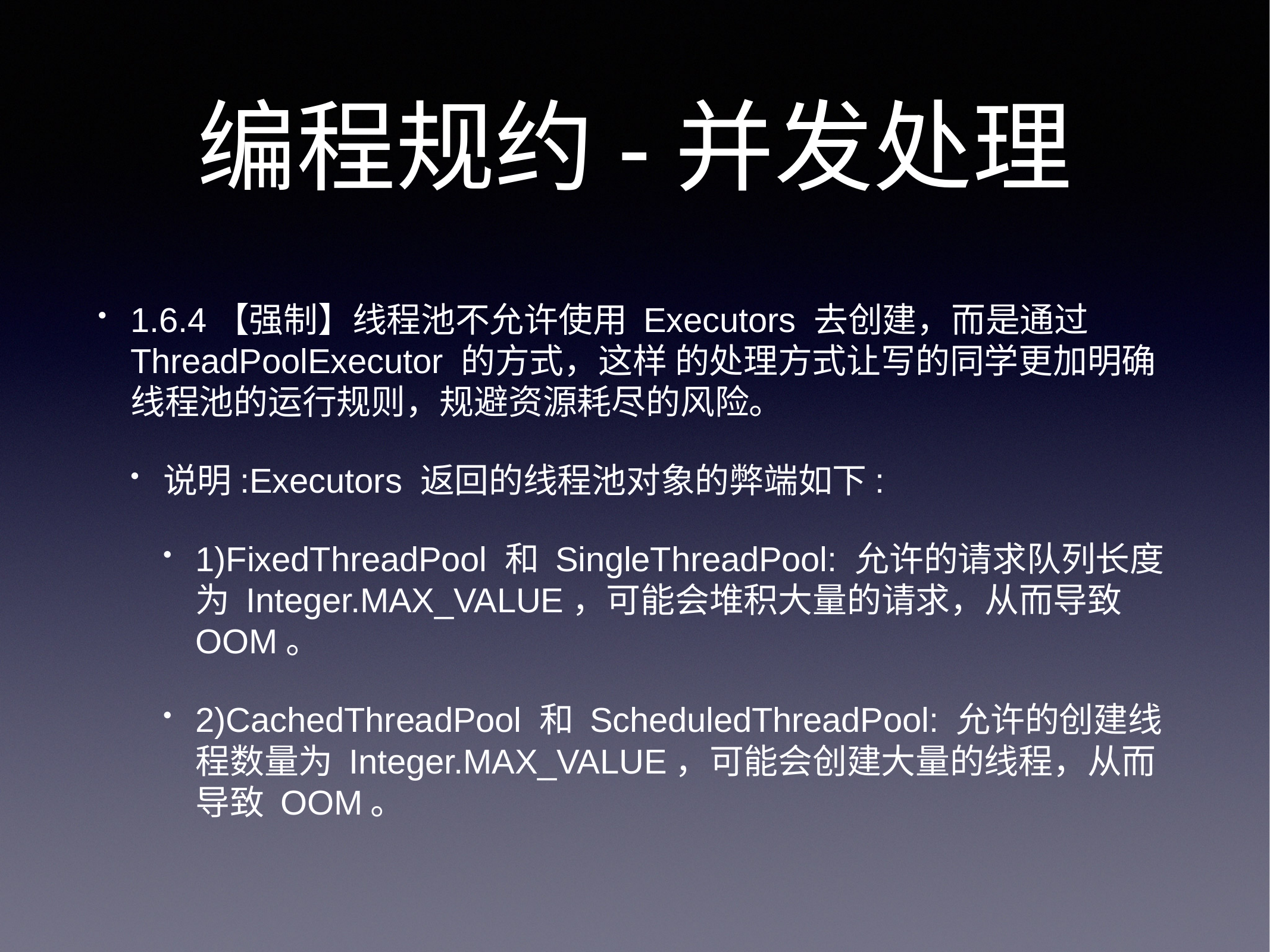

# 编程规约-并发处理
1.6.4【强制】线程池不允许使用 Executors 去创建，而是通过 ThreadPoolExecutor 的方式，这样 的处理方式让写的同学更加明确线程池的运行规则，规避资源耗尽的风险。
说明:Executors 返回的线程池对象的弊端如下:
1)FixedThreadPool 和 SingleThreadPool: 允许的请求队列长度为 Integer.MAX_VALUE，可能会堆积大量的请求，从而导致 OOM。
2)CachedThreadPool 和 ScheduledThreadPool: 允许的创建线程数量为 Integer.MAX_VALUE，可能会创建大量的线程，从而导致 OOM。